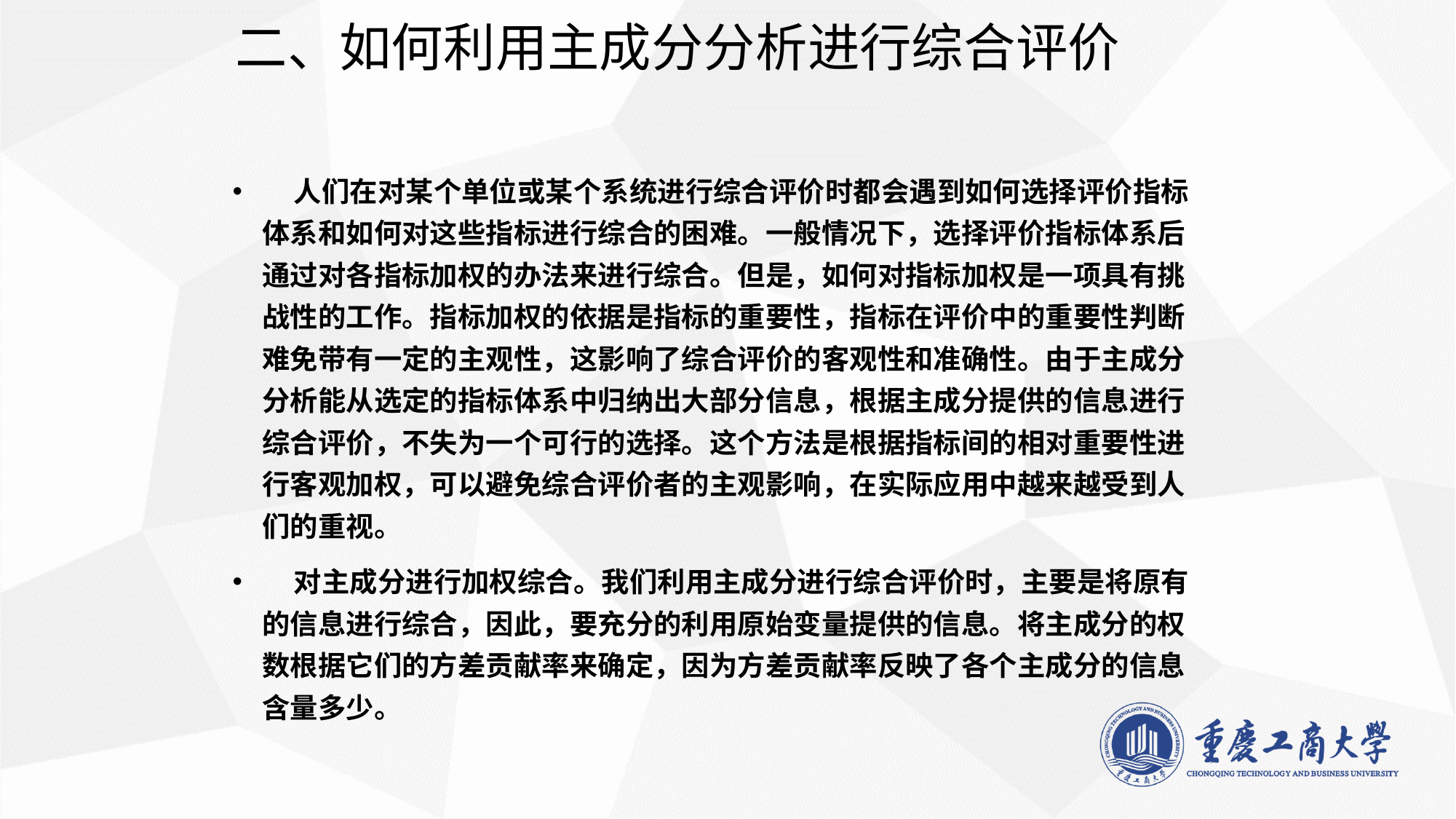

# 二、如何利用主成分分析进行综合评价
    人们在对某个单位或某个系统进行综合评价时都会遇到如何选择评价指标体系和如何对这些指标进行综合的困难。一般情况下，选择评价指标体系后通过对各指标加权的办法来进行综合。但是，如何对指标加权是一项具有挑战性的工作。指标加权的依据是指标的重要性，指标在评价中的重要性判断难免带有一定的主观性，这影响了综合评价的客观性和准确性。由于主成分分析能从选定的指标体系中归纳出大部分信息，根据主成分提供的信息进行综合评价，不失为一个可行的选择。这个方法是根据指标间的相对重要性进行客观加权，可以避免综合评价者的主观影响，在实际应用中越来越受到人们的重视。
    对主成分进行加权综合。我们利用主成分进行综合评价时，主要是将原有的信息进行综合，因此，要充分的利用原始变量提供的信息。将主成分的权数根据它们的方差贡献率来确定，因为方差贡献率反映了各个主成分的信息含量多少。